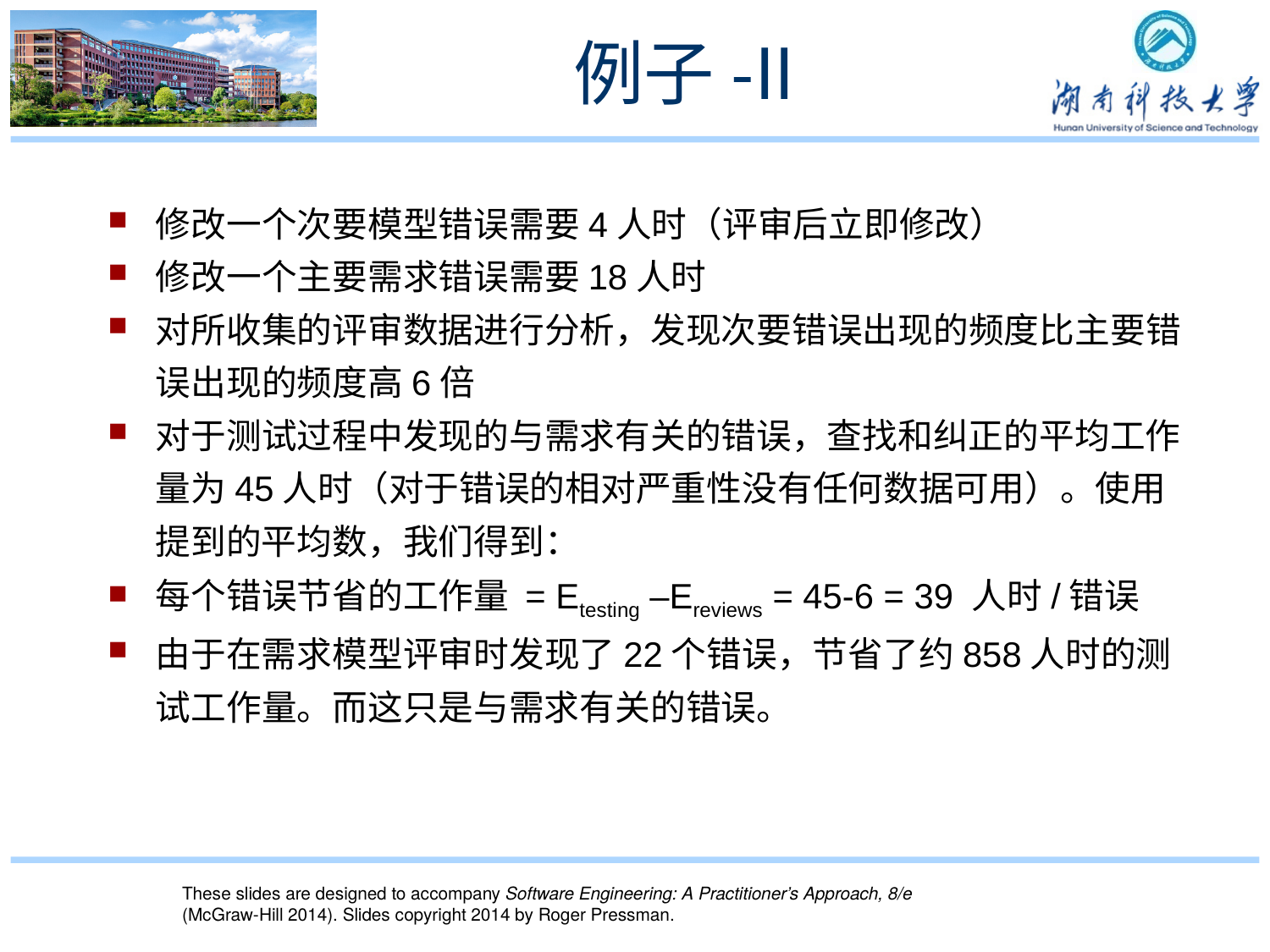

These slides are designed to accompany Software Engineering: A Practitioner’s Approach, 8/e (McGraw-Hill 2014). Slides copyright 2014 by Roger Pressman.
# 例子-II
修改一个次要模型错误需要4人时（评审后立即修改）
修改一个主要需求错误需要18人时
对所收集的评审数据进行分析，发现次要错误出现的频度比主要错误出现的频度高6倍
对于测试过程中发现的与需求有关的错误，查找和纠正的平均工作量为45人时（对于错误的相对严重性没有任何数据可用）。使用提到的平均数，我们得到：
每个错误节省的工作量 = Etesting –Ereviews = 45-6 = 39 人时/错误
由于在需求模型评审时发现了22个错误，节省了约858人时的测试工作量。而这只是与需求有关的错误。
11